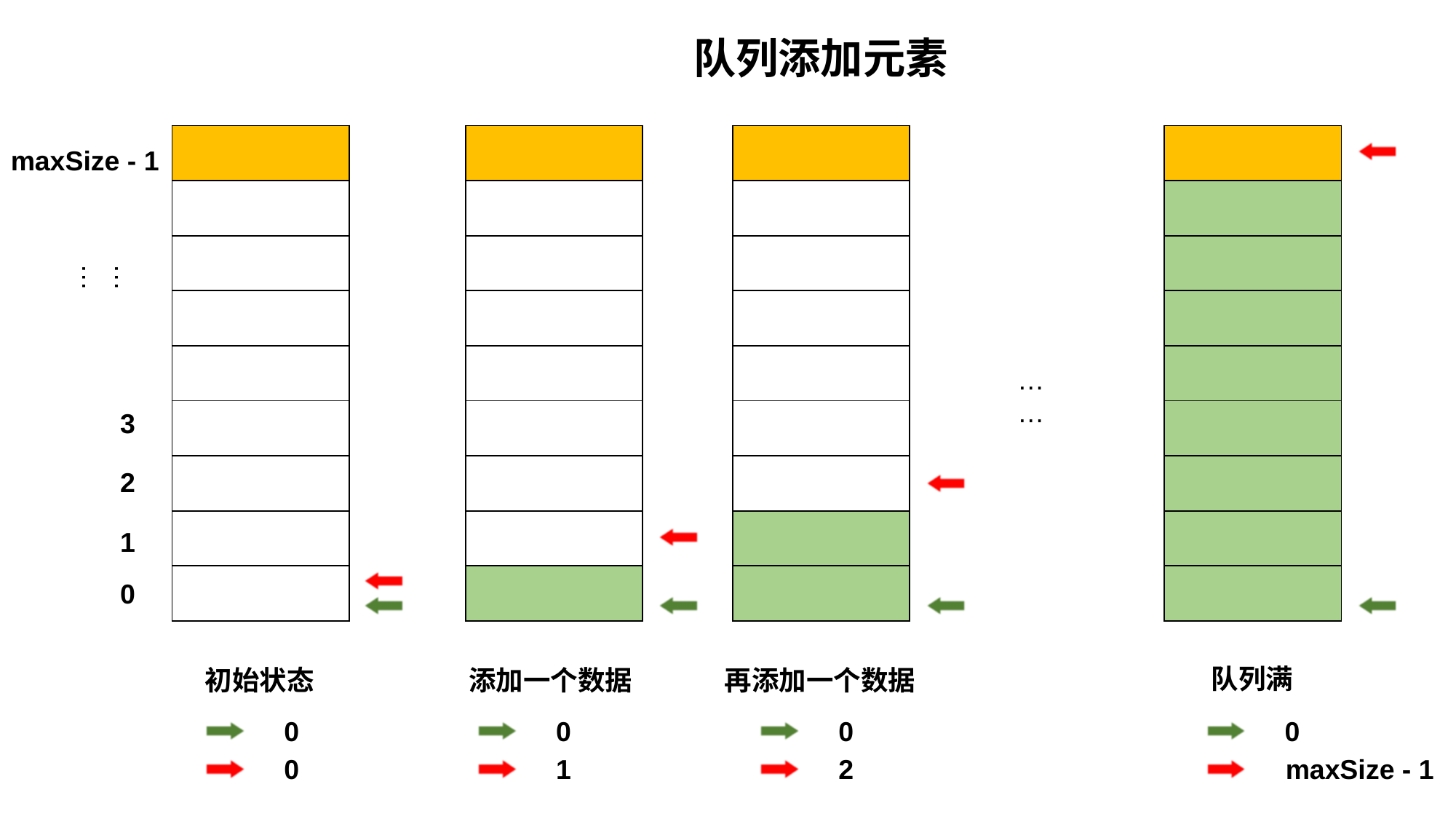

队列添加元素
|  |
| --- |
|  |
|  |
|  |
|  |
|  |
|  |
|  |
|  |
|  |
| --- |
|  |
|  |
|  |
|  |
|  |
|  |
|  |
|  |
|  |
| --- |
|  |
|  |
|  |
|  |
|  |
|  |
|  |
|  |
|  |
| --- |
|  |
|  |
|  |
|  |
|  |
|  |
|  |
|  |

maxSize - 1
……
……
3
2

1

0

队列满
初始状态
添加一个数据
再添加一个数据
0
0
0
0

0
1
2
maxSize - 1